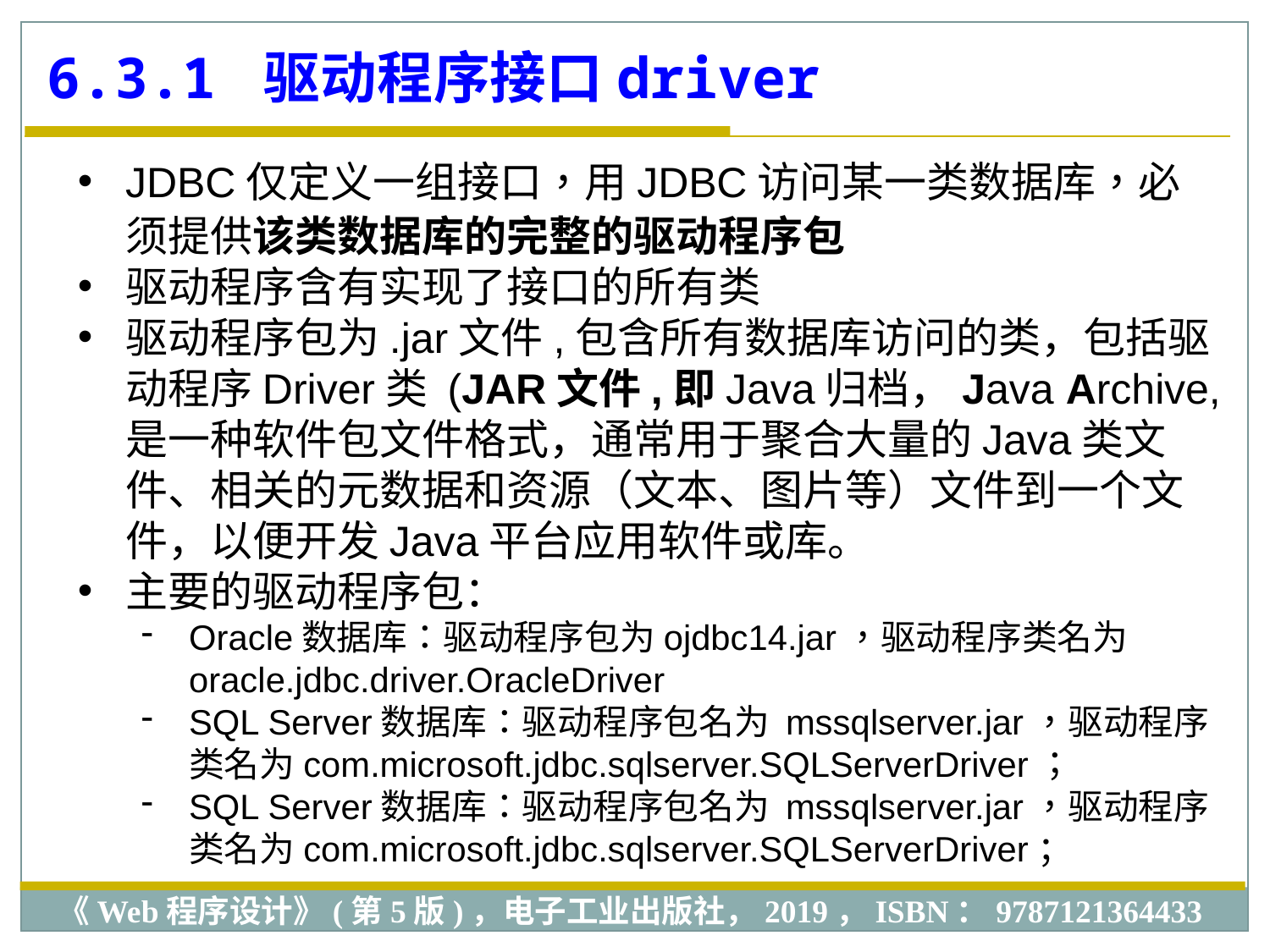

6.3.1 驱动程序接口driver
JDBC仅定义一组接口，用JDBC访问某一类数据库，必须提供该类数据库的完整的驱动程序包
驱动程序含有实现了接口的所有类
驱动程序包为.jar文件,包含所有数据库访问的类，包括驱动程序Driver类 (JAR文件,即Java归档，Java Archive,是一种软件包文件格式，通常用于聚合大量的Java类文件、相关的元数据和资源（文本、图片等）文件到一个文件，以便开发Java平台应用软件或库。
主要的驱动程序包：
Oracle数据库：驱动程序包为ojdbc14.jar，驱动程序类名为oracle.jdbc.driver.OracleDriver
SQL Server数据库：驱动程序包名为 mssqlserver.jar，驱动程序类名为com.microsoft.jdbc.sqlserver.SQLServerDriver；
SQL Server数据库：驱动程序包名为 mssqlserver.jar，驱动程序类名为com.microsoft.jdbc.sqlserver.SQLServerDriver；